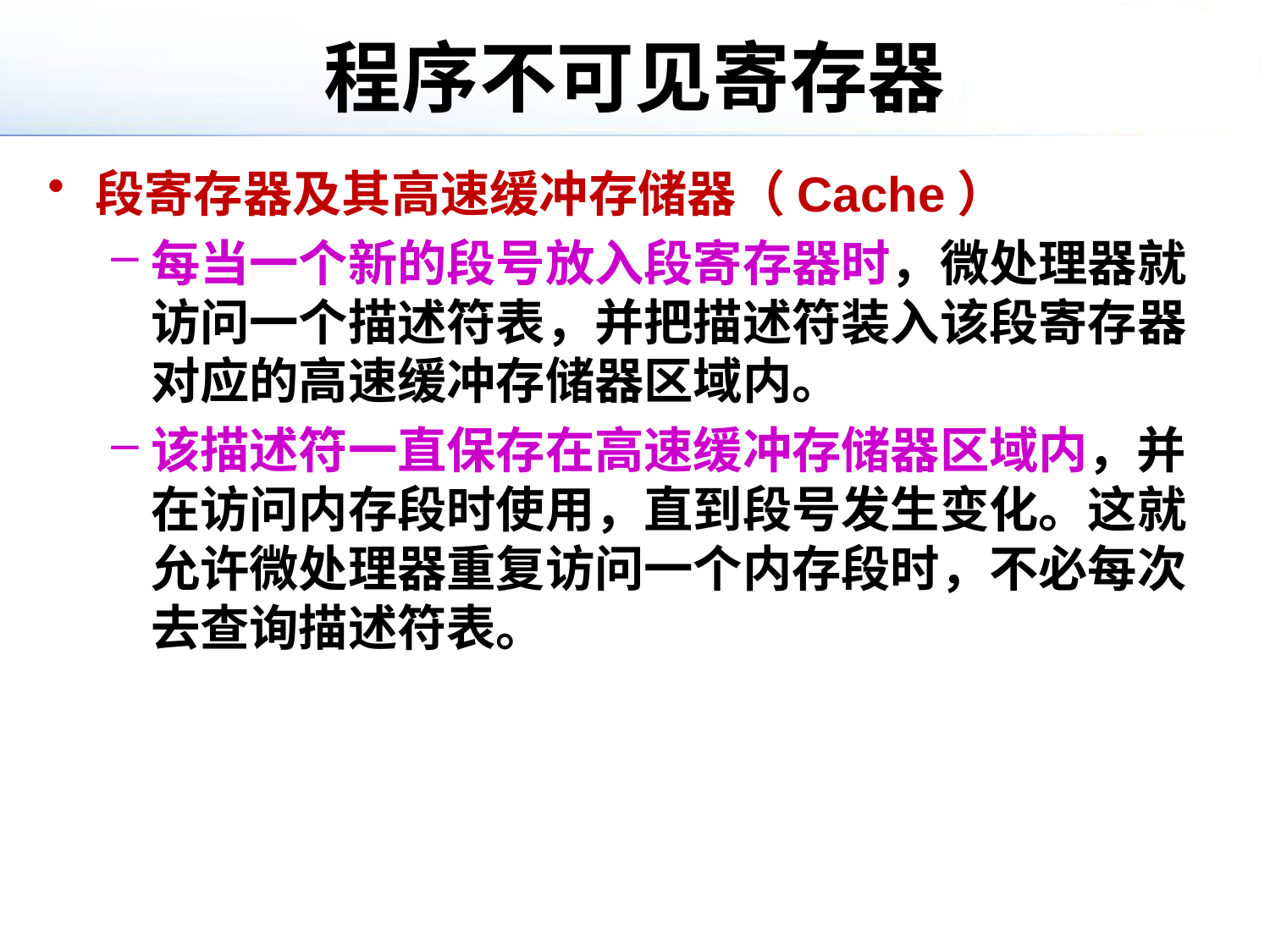

# 程序不可见寄存器
段寄存器及其高速缓冲存储器（Cache）
每当一个新的段号放入段寄存器时，微处理器就访问一个描述符表，并把描述符装入该段寄存器对应的高速缓冲存储器区域内。
该描述符一直保存在高速缓冲存储器区域内，并在访问内存段时使用，直到段号发生变化。这就允许微处理器重复访问一个内存段时，不必每次去查询描述符表。